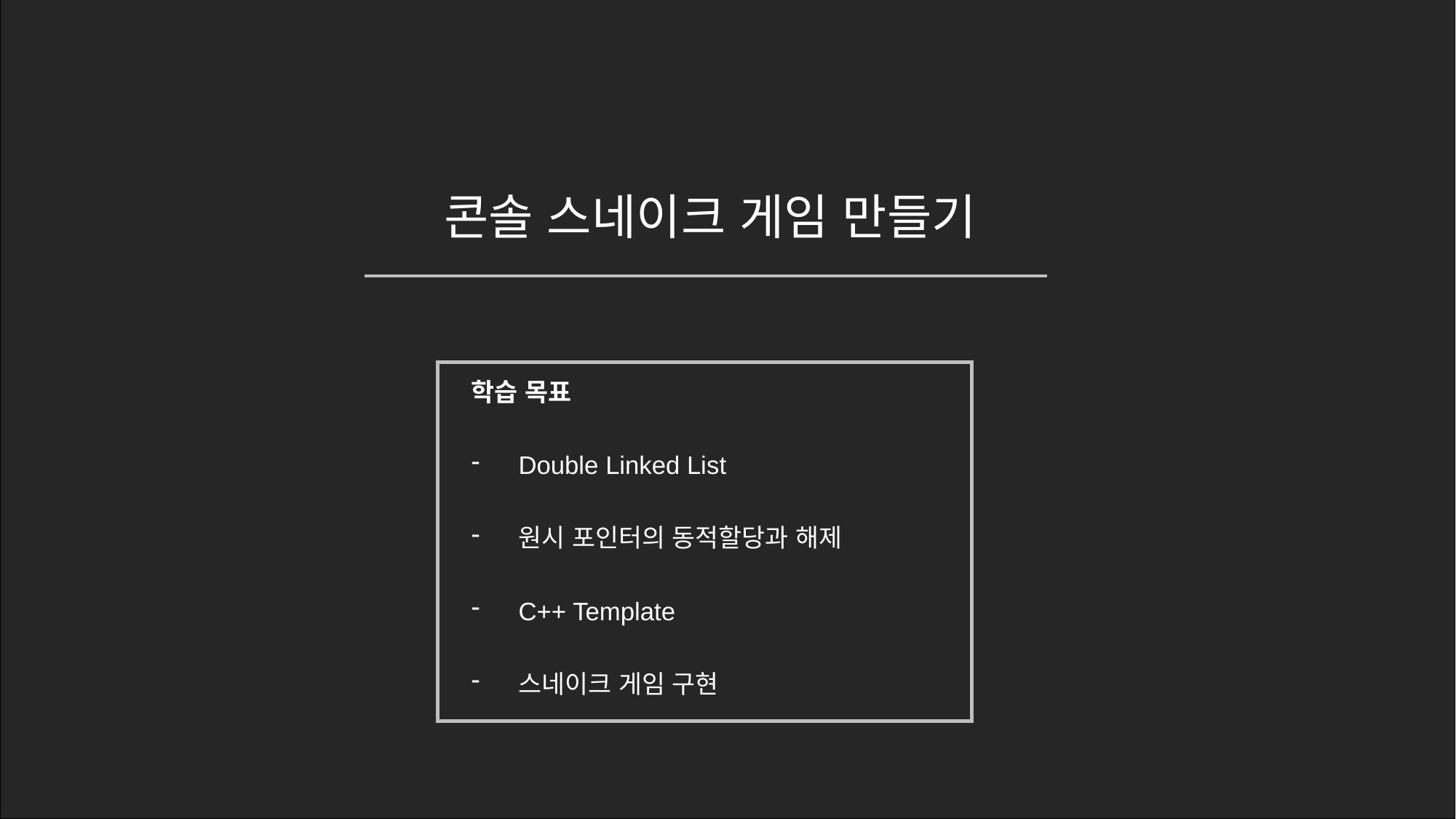

콘솔 스네이크 게임 만들기

학습 목표

Double Linked List

원시 포인터의 동적할당과 해제

C++ Template

스네이크 게임 구현